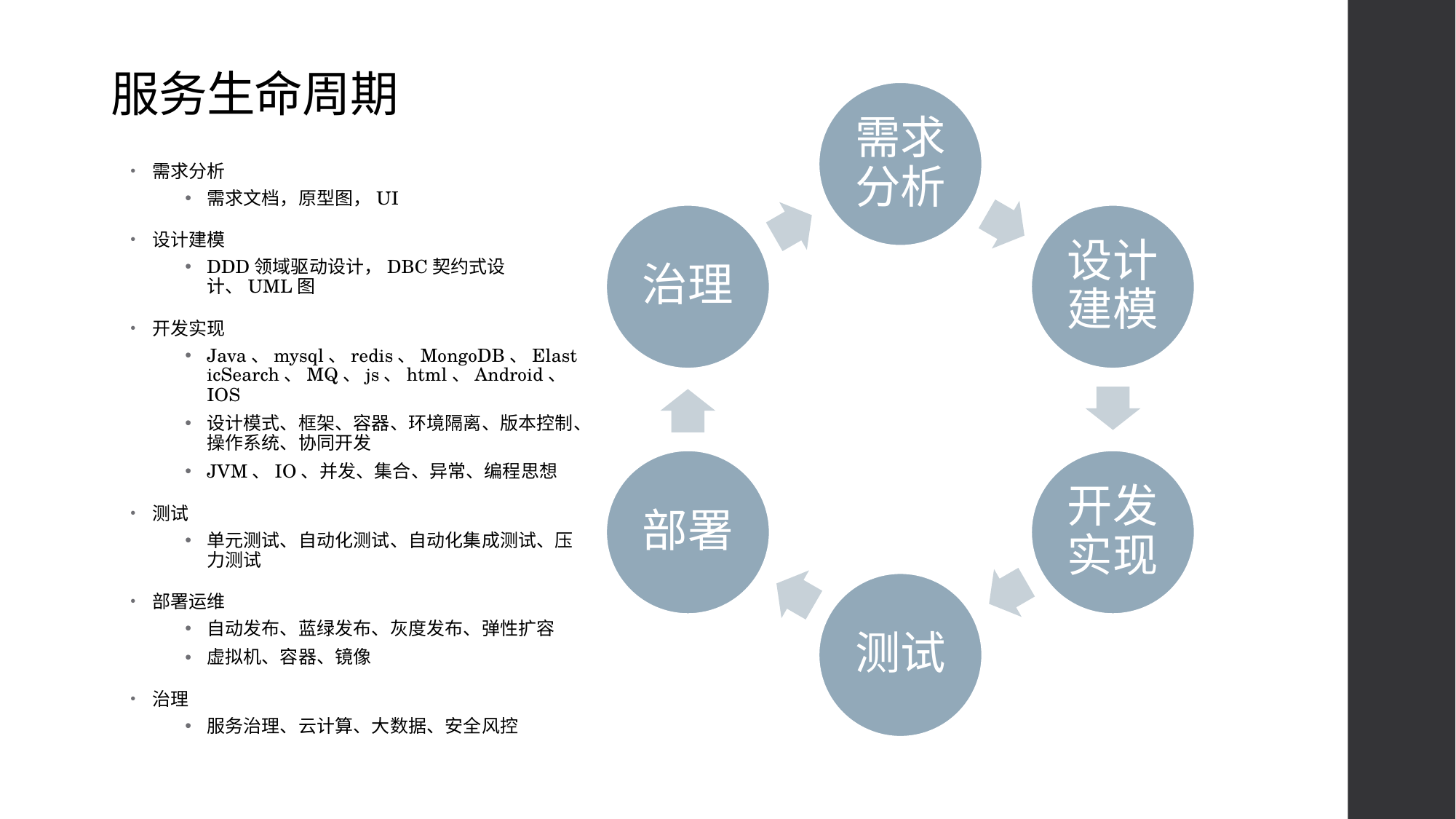

# 服务生命周期
需求分析

设计建模

开发实现

测试

部署

治理

需求分析
需求文档，原型图，UI
设计建模
DDD领域驱动设计，DBC契约式设计、UML图
开发实现
Java、mysql、redis、MongoDB、ElasticSearch、MQ、js、html、Android、IOS
设计模式、框架、容器、环境隔离、版本控制、操作系统、协同开发
JVM、IO、并发、集合、异常、编程思想
测试
单元测试、自动化测试、自动化集成测试、压力测试
部署运维
自动发布、蓝绿发布、灰度发布、弹性扩容
虚拟机、容器、镜像
治理
服务治理、云计算、大数据、安全风控